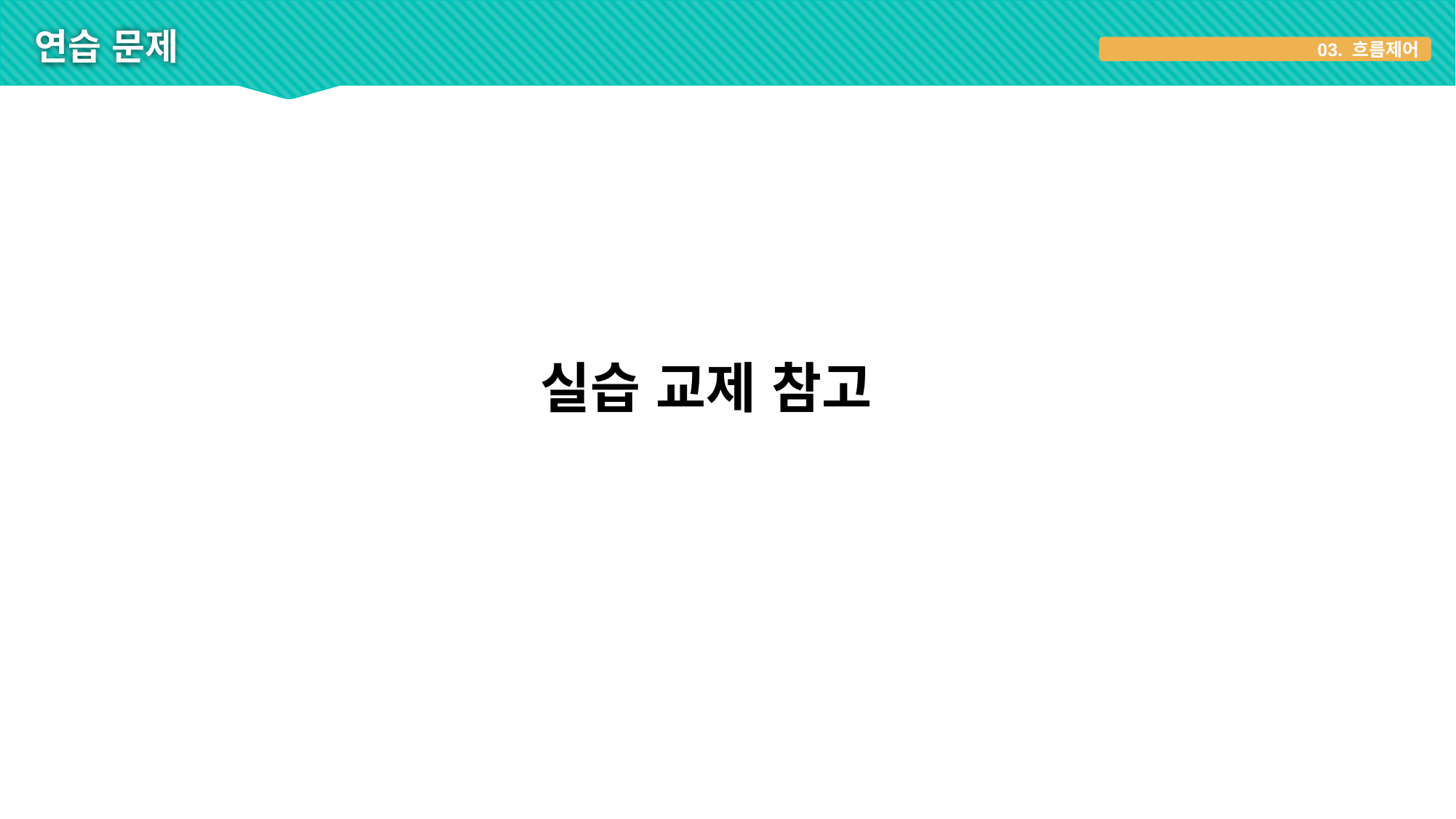

# 연습 문제
03. 흐름제어
실습 교제 참고